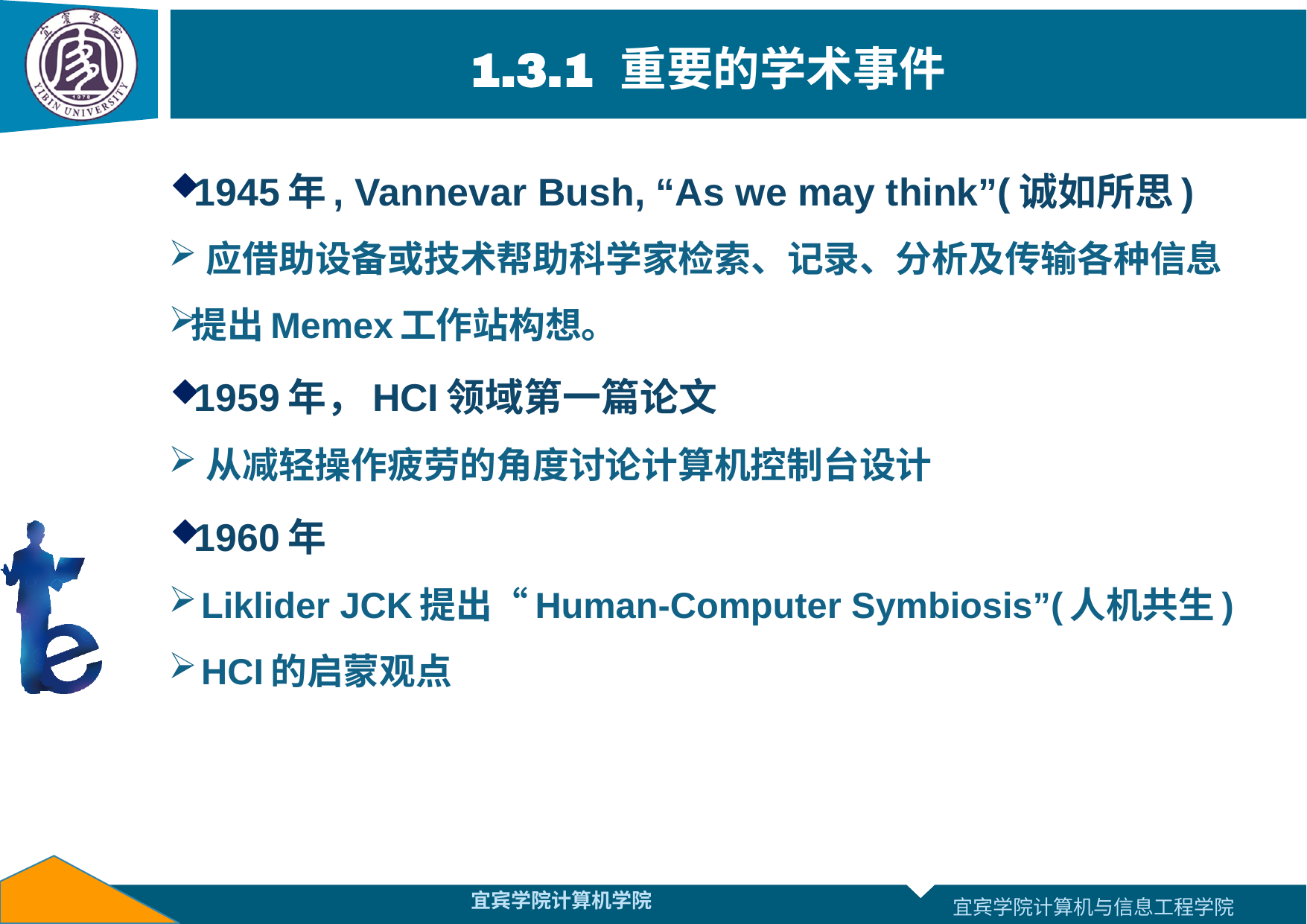

# 1.3.1 重要的学术事件
1945年, Vannevar Bush, “As we may think”(诚如所思)
 应借助设备或技术帮助科学家检索、记录、分析及传输各种信息
提出Memex工作站构想。
1959年，HCI领域第一篇论文
 从减轻操作疲劳的角度讨论计算机控制台设计
1960年
 Liklider JCK提出“Human-Computer Symbiosis”(人机共生)
 HCI的启蒙观点

15
宜宾学院计算机学院